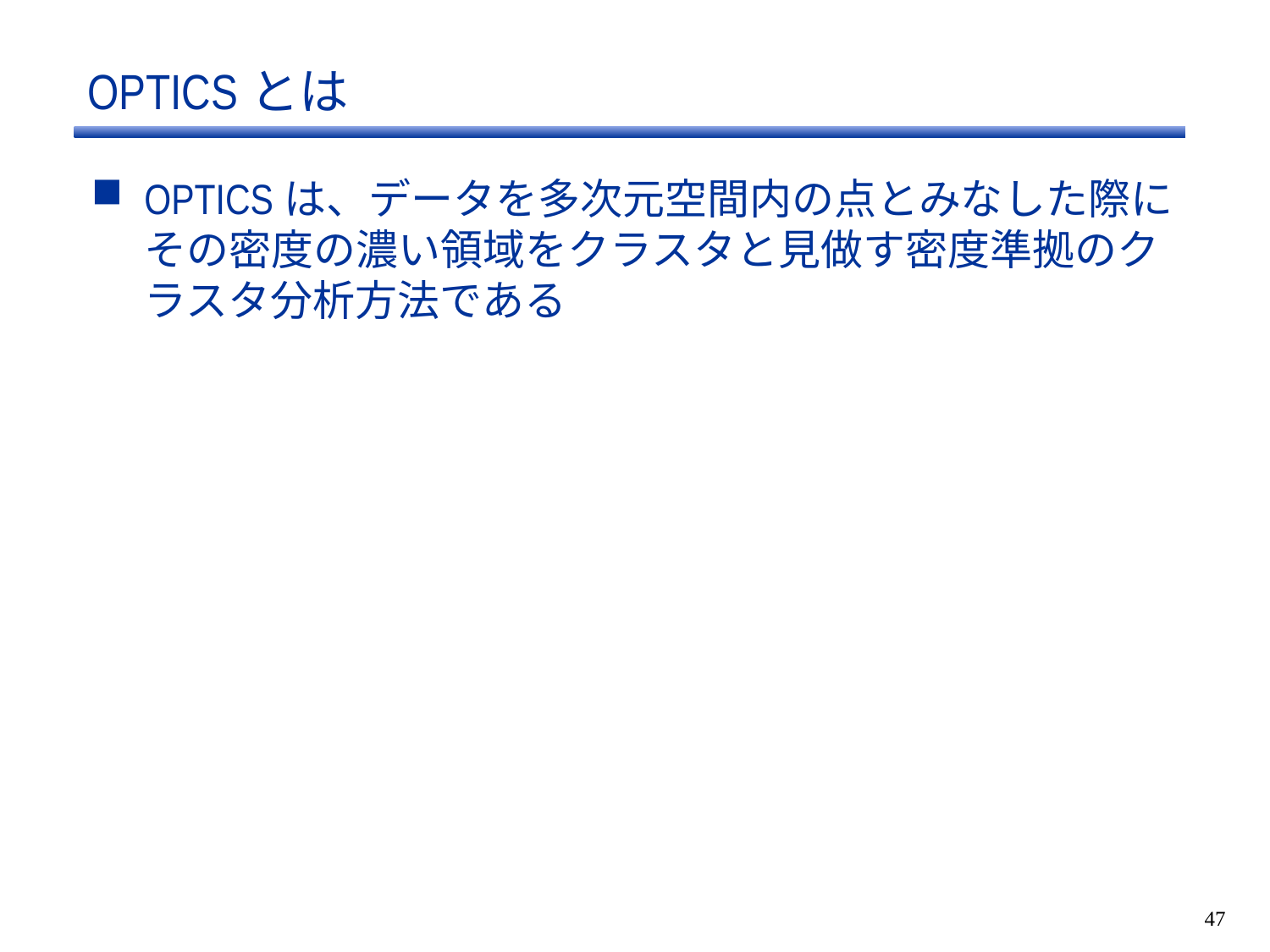

# OPTICSとは
OPTICSは、データを多次元空間内の点とみなした際にその密度の濃い領域をクラスタと見做す密度準拠のクラスタ分析方法である